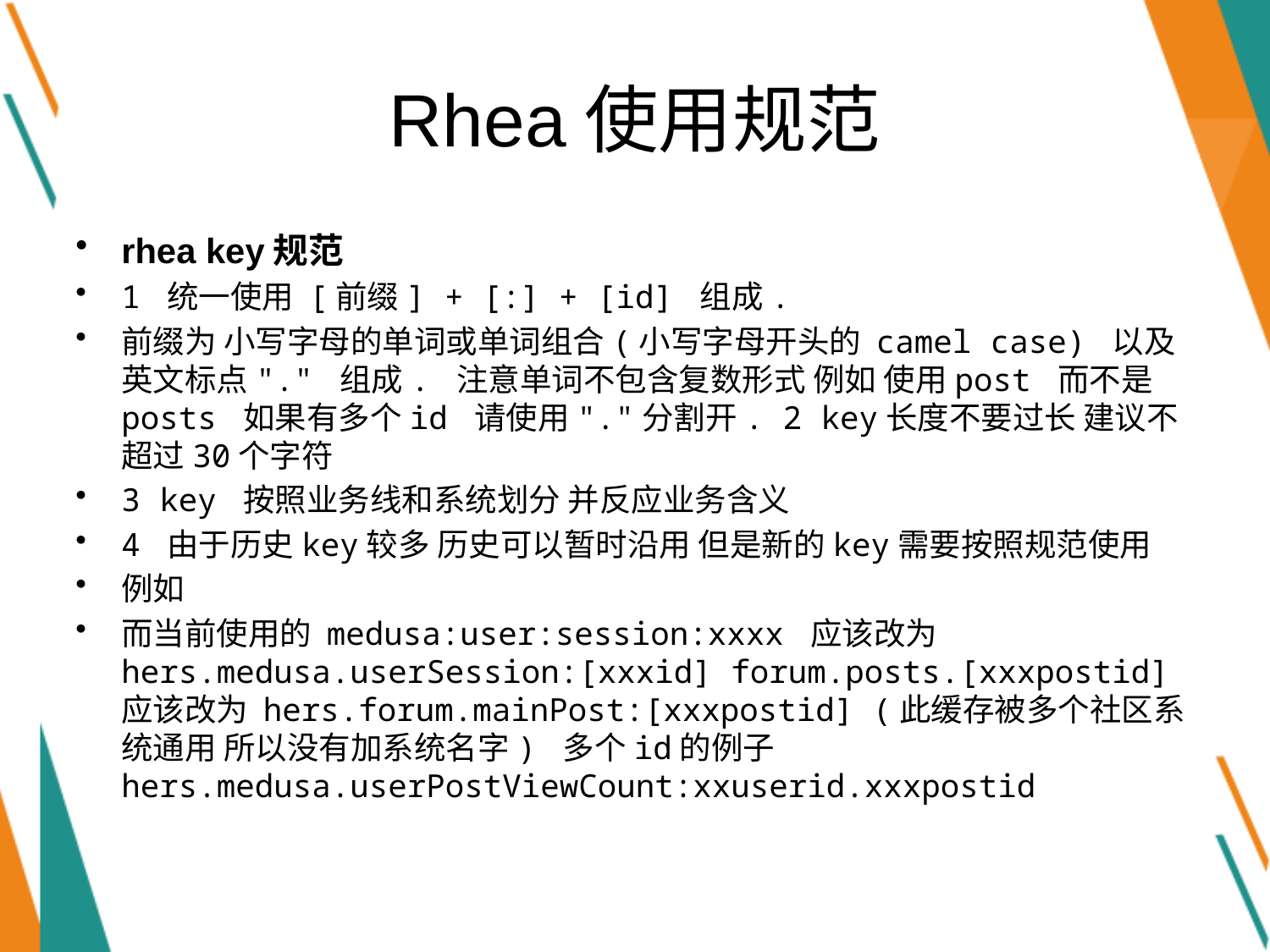

# Rhea使用规范
rhea key规范
1 统一使用 [前缀] + [:] + [id] 组成.
前缀为 小写字母的单词或单词组合(小写字母开头的 camel case) 以及 英文标点"." 组成. 注意单词不包含复数形式 例如 使用post 而不是posts 如果有多个id 请使用"."分割开. 2 key长度不要过长 建议不超过30个字符
3 key 按照业务线和系统划分 并反应业务含义
4 由于历史key较多 历史可以暂时沿用 但是新的key需要按照规范使用
例如
而当前使用的 medusa:user:session:xxxx 应该改为 hers.medusa.userSession:[xxxid] forum.posts.[xxxpostid] 应该改为 hers.forum.mainPost:[xxxpostid] (此缓存被多个社区系统通用 所以没有加系统名字) 多个id的例子 hers.medusa.userPostViewCount:xxuserid.xxxpostid